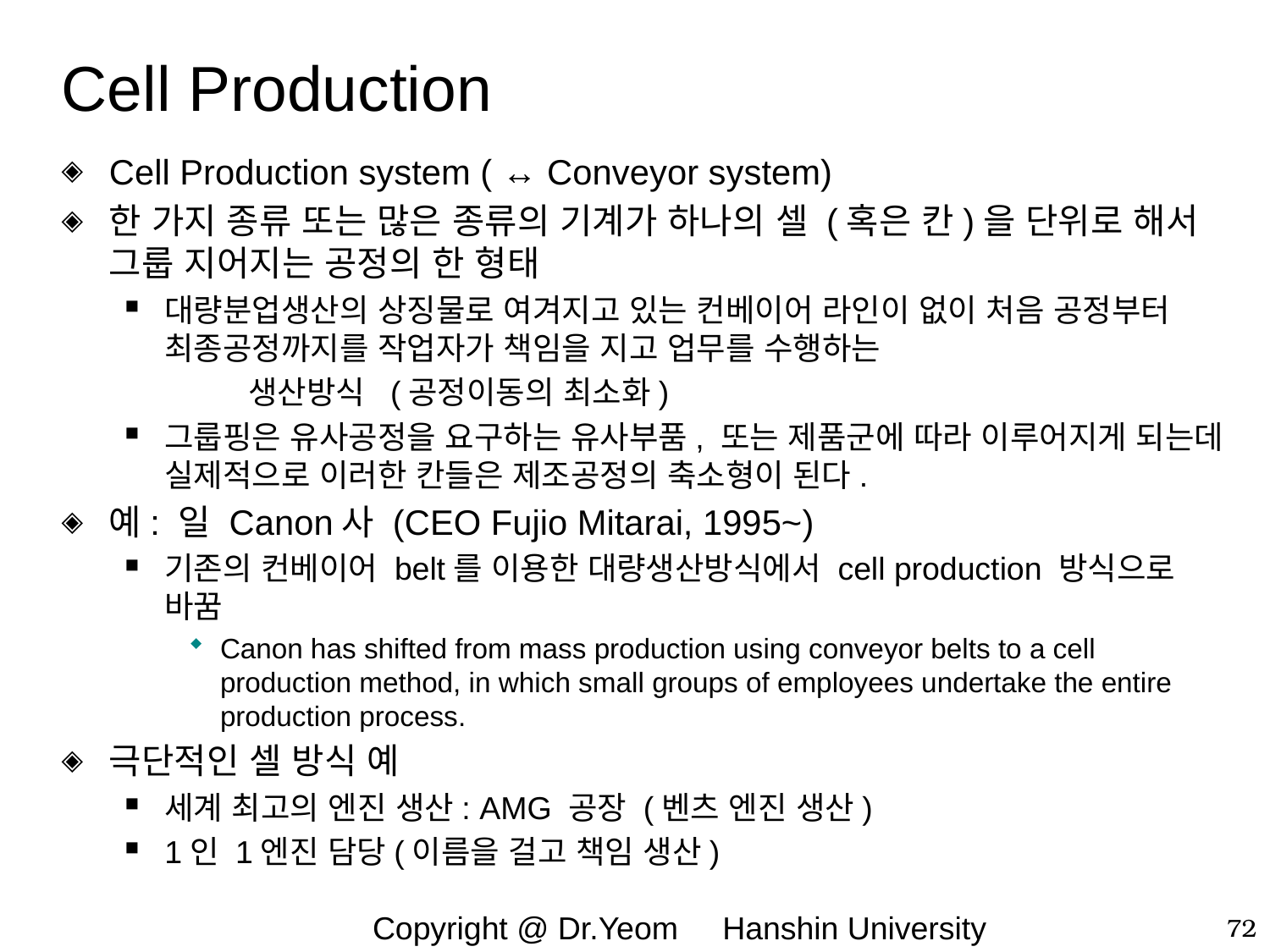

# Cell Production
Cell Production system ( ↔ Conveyor system)
한 가지 종류 또는 많은 종류의 기계가 하나의 셀 (혹은 칸)을 단위로 해서 그룹 지어지는 공정의 한 형태
대량분업생산의 상징물로 여겨지고 있는 컨베이어 라인이 없이 처음 공정부터 최종공정까지를 작업자가 책임을 지고 업무를 수행하는
             생산방식  (공정이동의 최소화)
그룹핑은 유사공정을 요구하는 유사부품, 또는 제품군에 따라 이루어지게 되는데 실제적으로 이러한 칸들은 제조공정의 축소형이 된다.
예: 일 Canon사 (CEO Fujio Mitarai, 1995~)
기존의 컨베이어 belt를 이용한 대량생산방식에서 cell production 방식으로 바꿈
Canon has shifted from mass production using conveyor belts to a cell production method, in which small groups of employees undertake the entire production process.
극단적인 셀 방식 예
세계 최고의 엔진 생산: AMG 공장 (벤츠 엔진 생산)
1인 1엔진 담당(이름을 걸고 책임 생산)
72